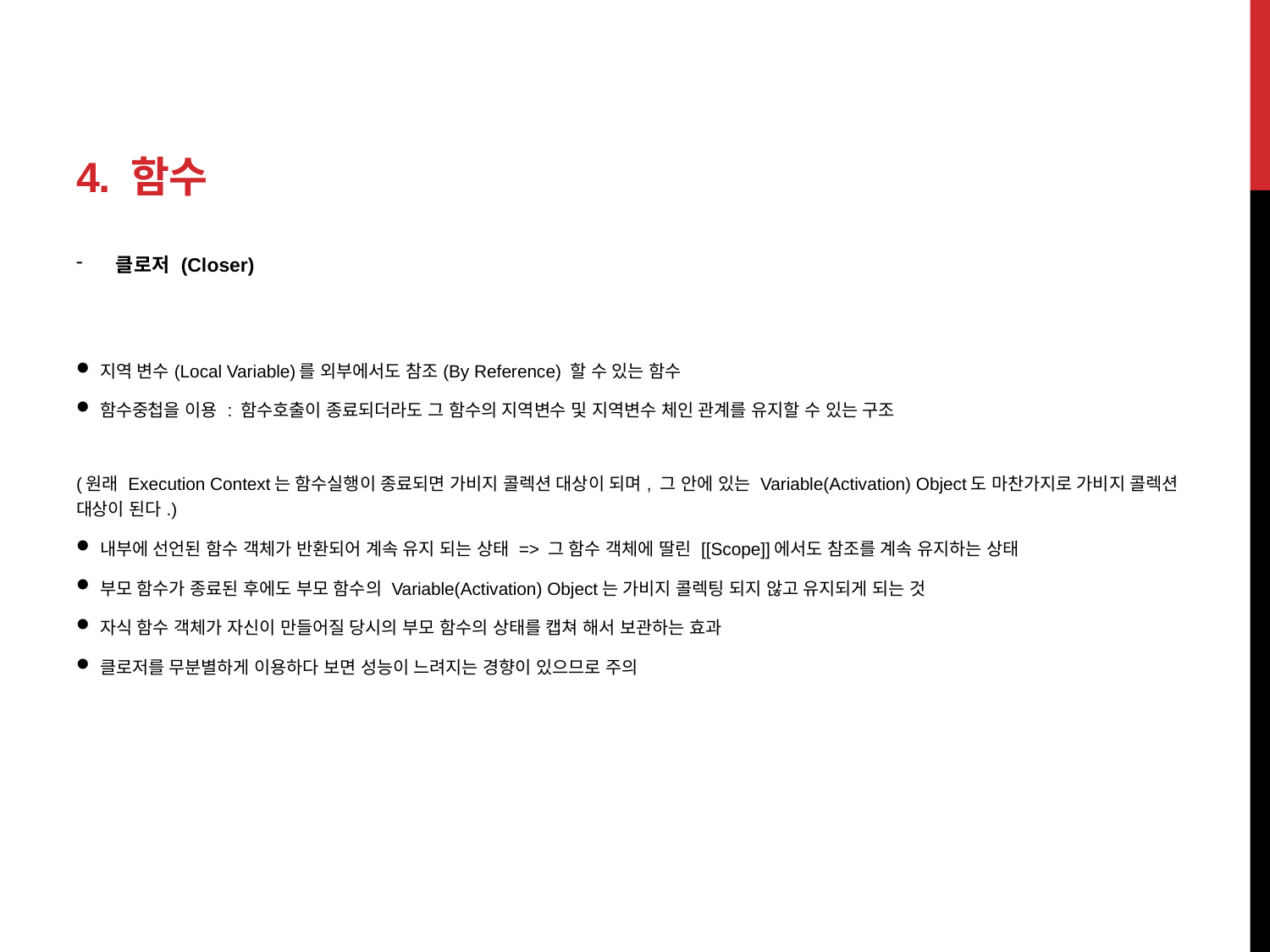

# 4. 함수
클로저 (Closer)

지역 변수(Local Variable)를 외부에서도 참조(By Reference) 할 수 있는 함수
함수중첩을 이용 : 함수호출이 종료되더라도 그 함수의 지역변수 및 지역변수 체인 관계를 유지할 수 있는 구조

(원래 Execution Context는 함수실행이 종료되면 가비지 콜렉션 대상이 되며, 그 안에 있는 Variable(Activation) Object도 마찬가지로 가비지 콜렉션 대상이 된다.)
내부에 선언된 함수 객체가 반환되어 계속 유지 되는 상태 => 그 함수 객체에 딸린 [[Scope]]에서도 참조를 계속 유지하는 상태
부모 함수가 종료된 후에도 부모 함수의 Variable(Activation) Object는 가비지 콜렉팅 되지 않고 유지되게 되는 것
자식 함수 객체가 자신이 만들어질 당시의 부모 함수의 상태를 캡쳐 해서 보관하는 효과
클로저를 무분별하게 이용하다 보면 성능이 느려지는 경향이 있으므로 주의